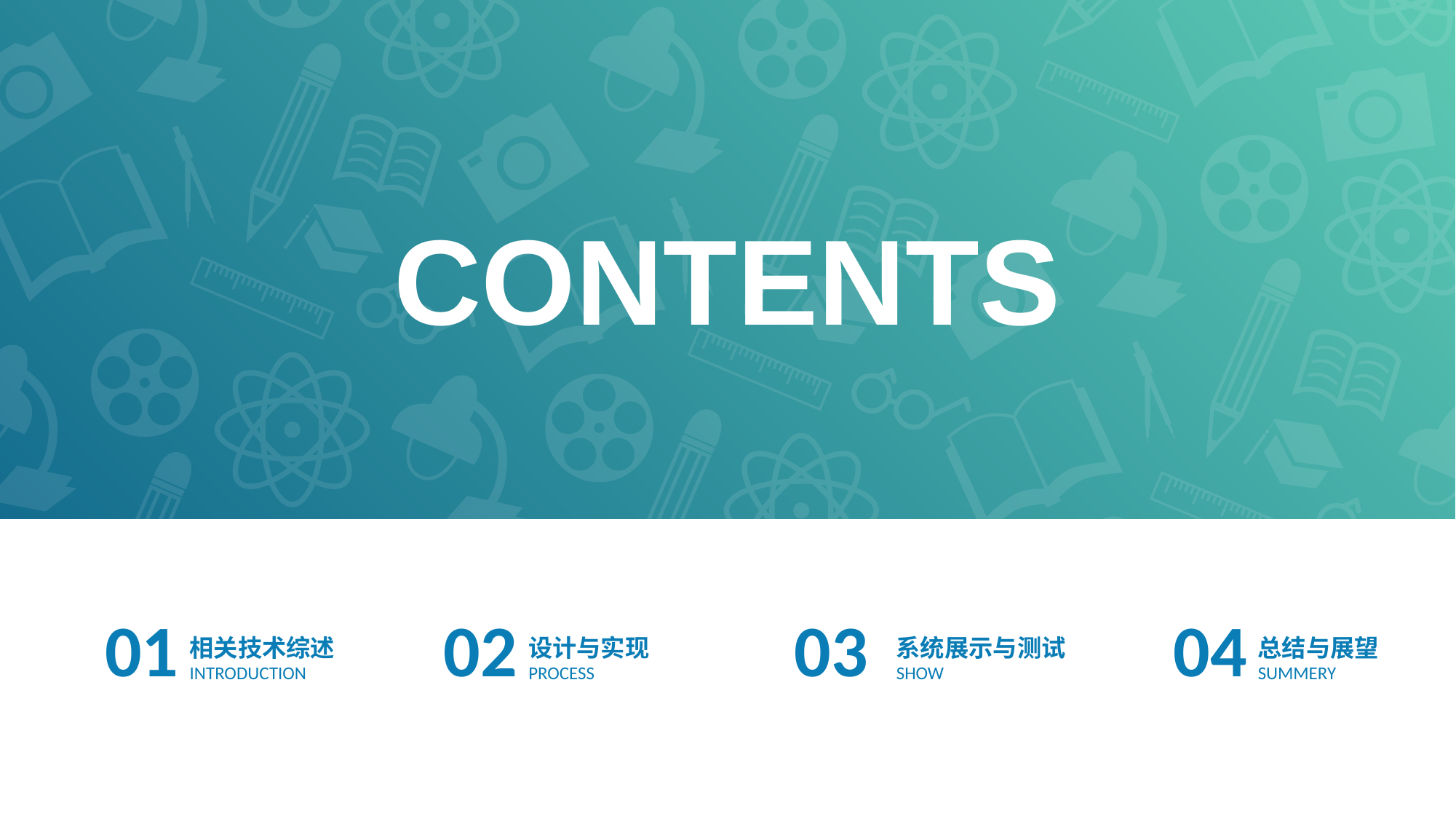

CONTENTS
01
相关技术综述
INTRODUCTION
02
设计与实现
PROCESS
03
系统展示与测试
SHOW
04
总结与展望
SUMMERY